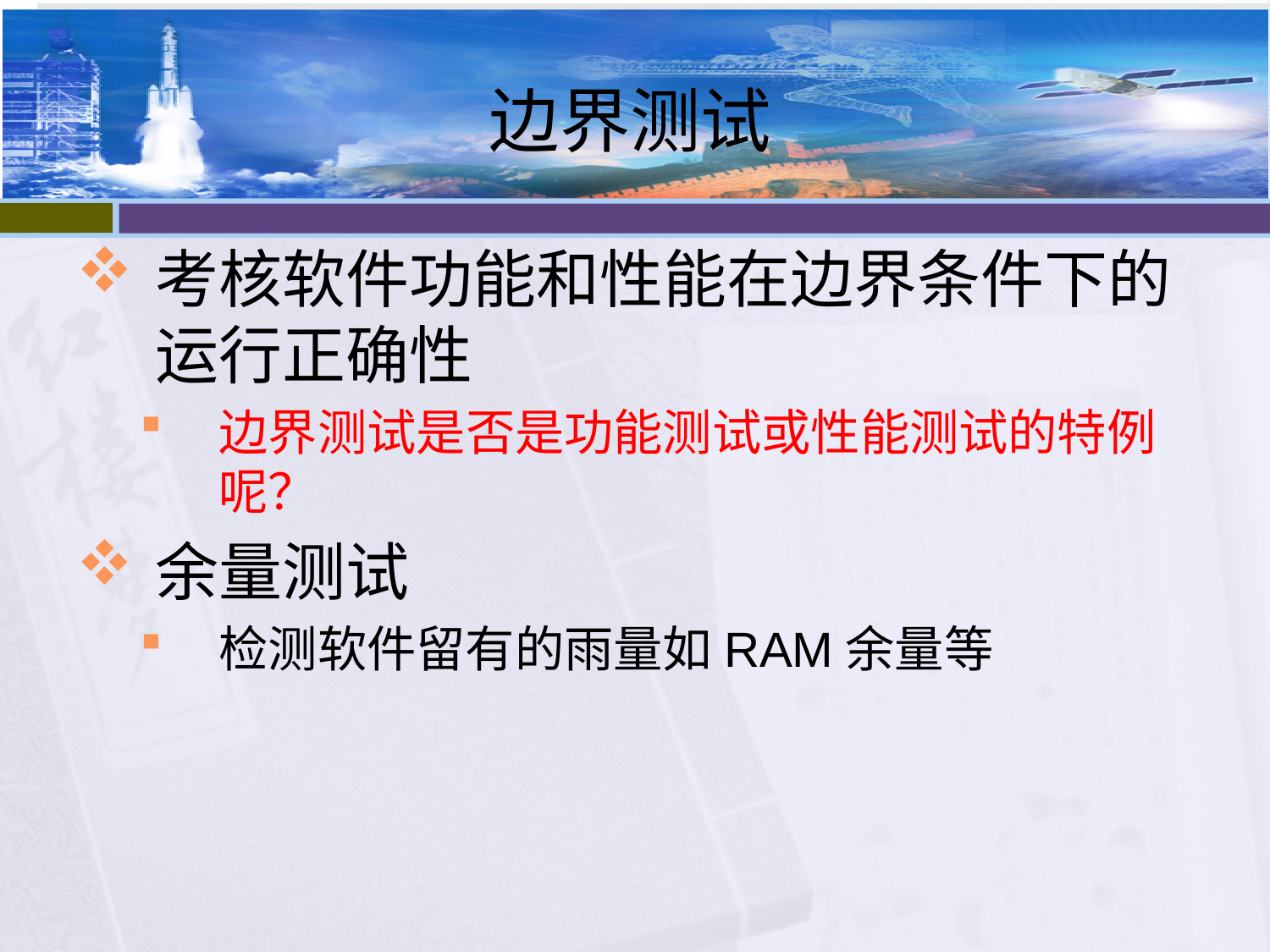

# 边界测试

考核软件功能和性能在边界条件下的运行正确性
边界测试是否是功能测试或性能测试的特例呢？
余量测试
检测软件留有的雨量如RAM余量等